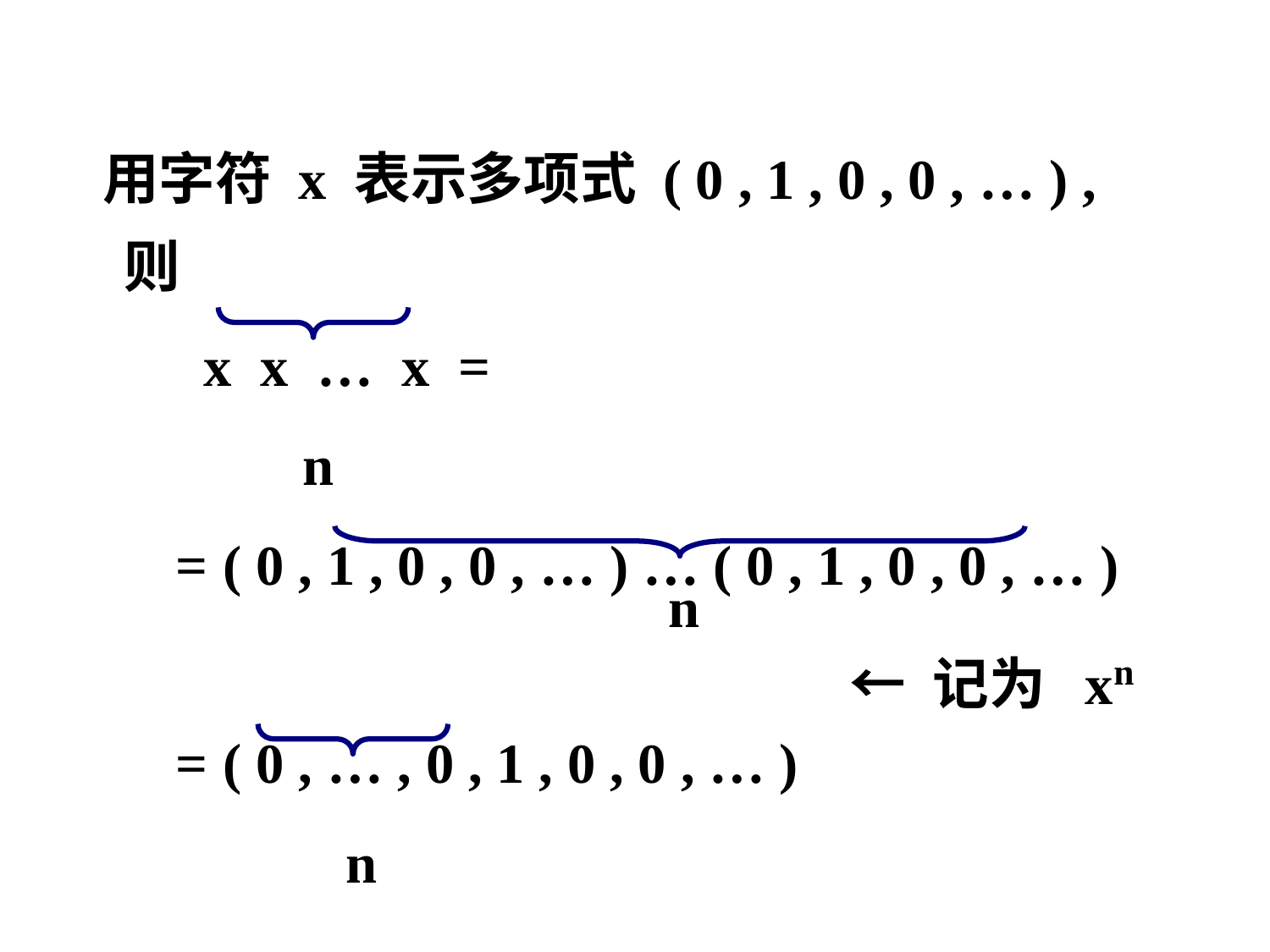

用字符 x 表示多项式 ( 0 , 1 , 0 , 0 , … ) ,  则
         x  x  …  x  =
                n
       = ( 0 , 1 , 0 , 0 , … ) … ( 0 , 1 , 0 , 0 , … )

       = ( 0 , … , 0 , 1 , 0 , 0 , … )
                   n

n
← 记为  xn